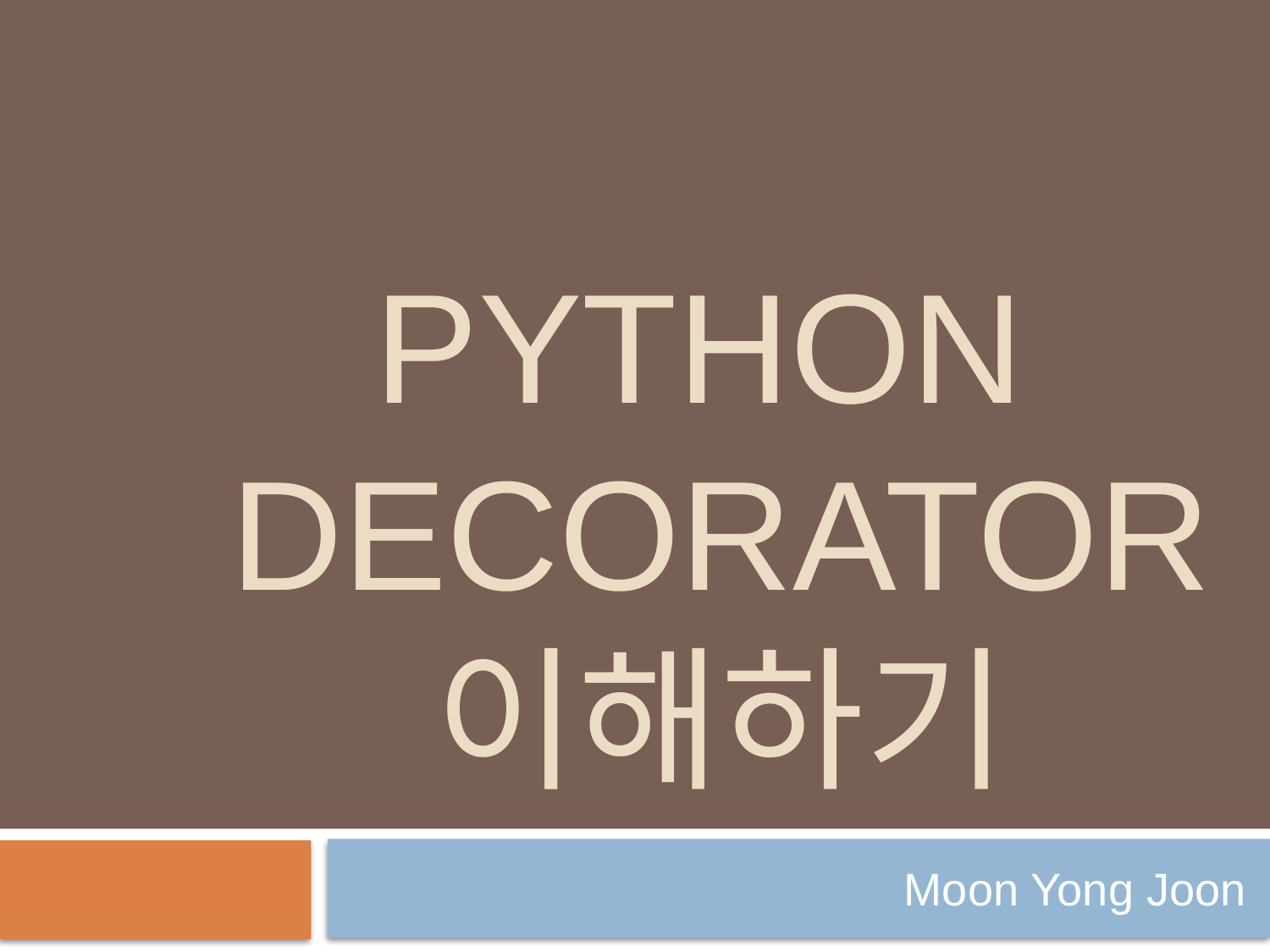

# Python Decorator 이해하기
Moon Yong Joon